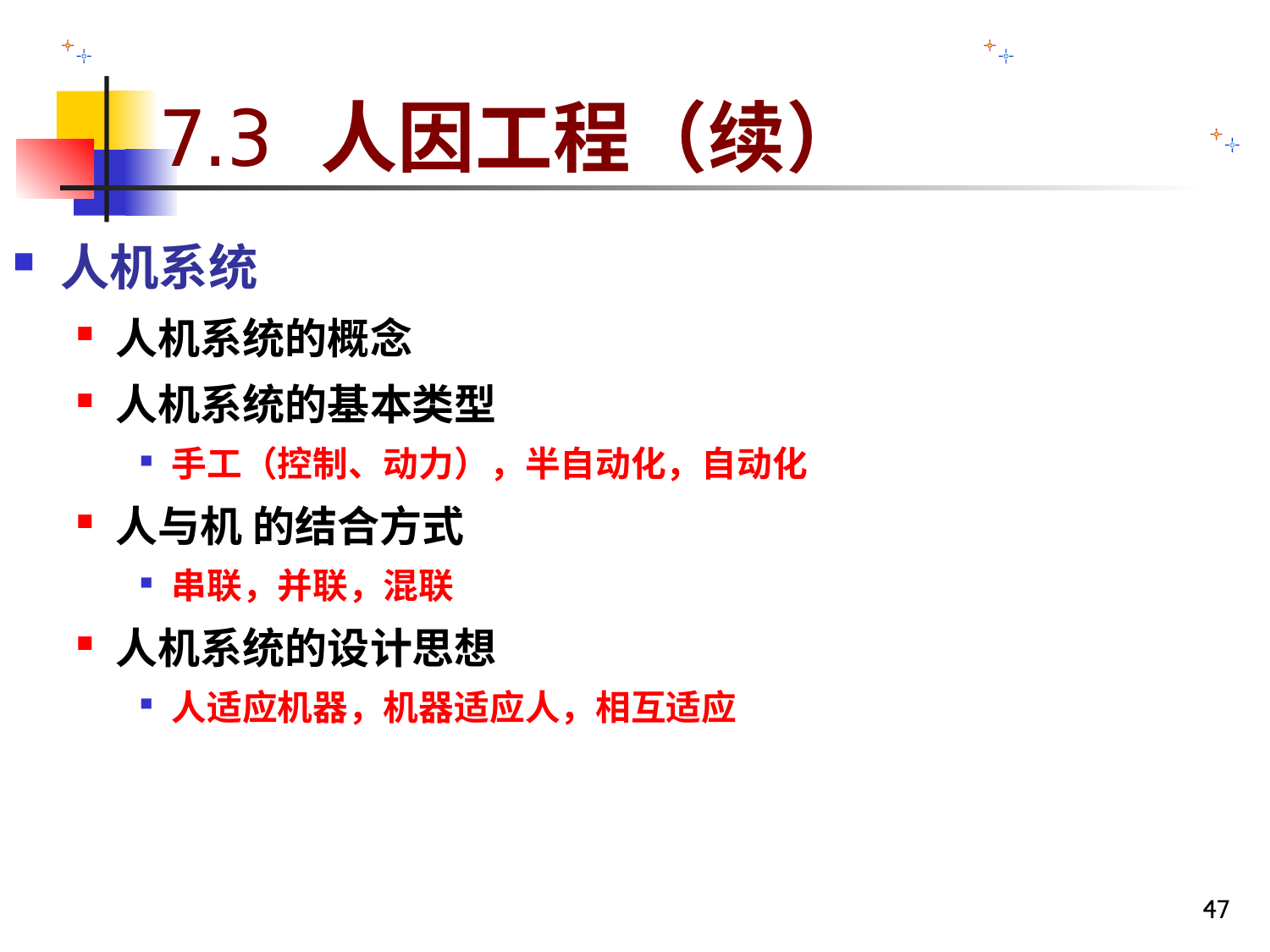

# 7.3 人因工程（续）
人机系统
人机系统的概念
人机系统的基本类型
手工（控制、动力），半自动化，自动化
人与机 的结合方式
串联，并联，混联
人机系统的设计思想
人适应机器，机器适应人，相互适应
47